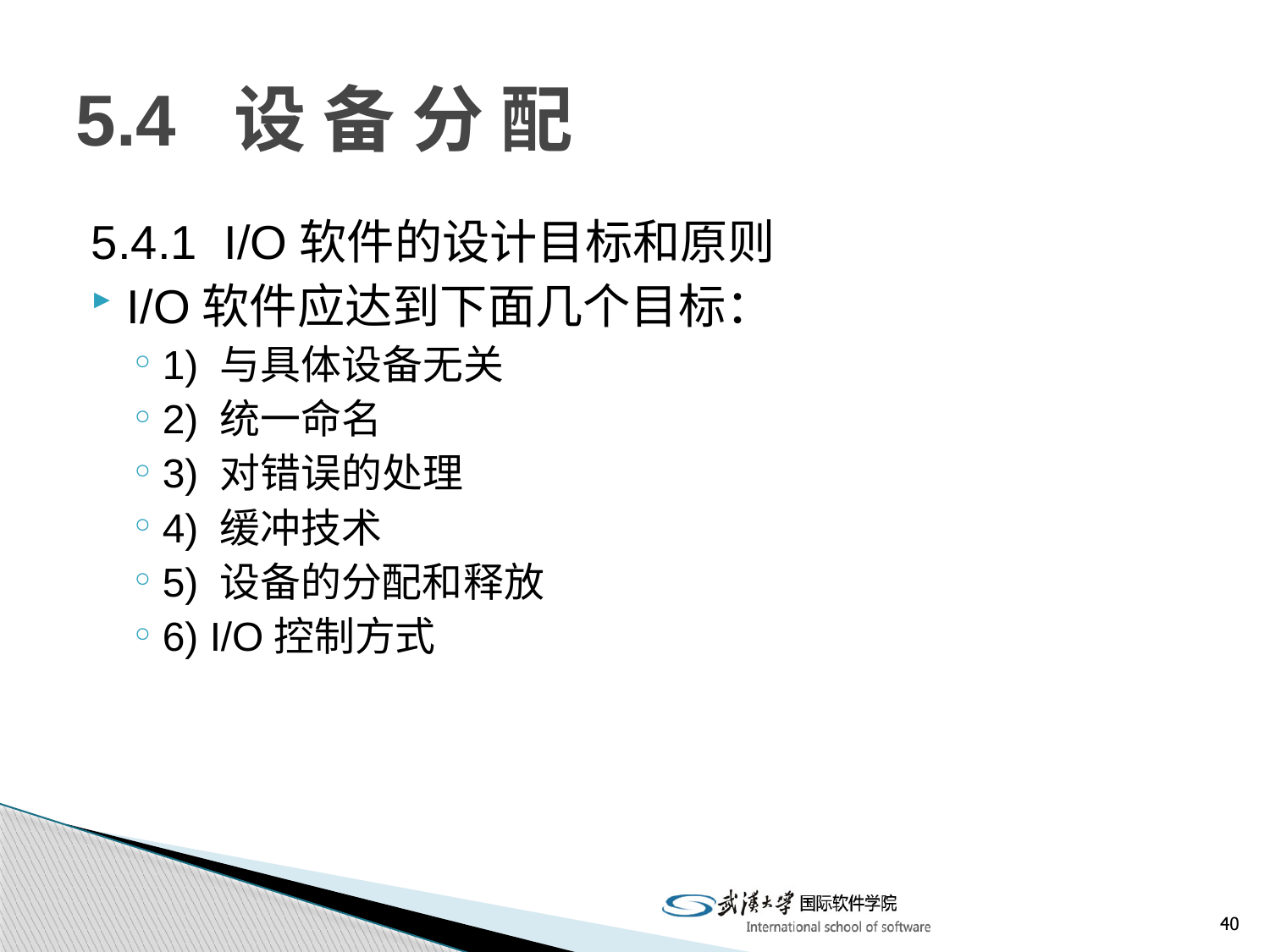

# 5.4  设 备 分 配
5.4.1  I/O软件的设计目标和原则
I/O软件应达到下面几个目标：
1) 与具体设备无关
2) 统一命名
3) 对错误的处理
4) 缓冲技术
5) 设备的分配和释放
6) I/O控制方式

40